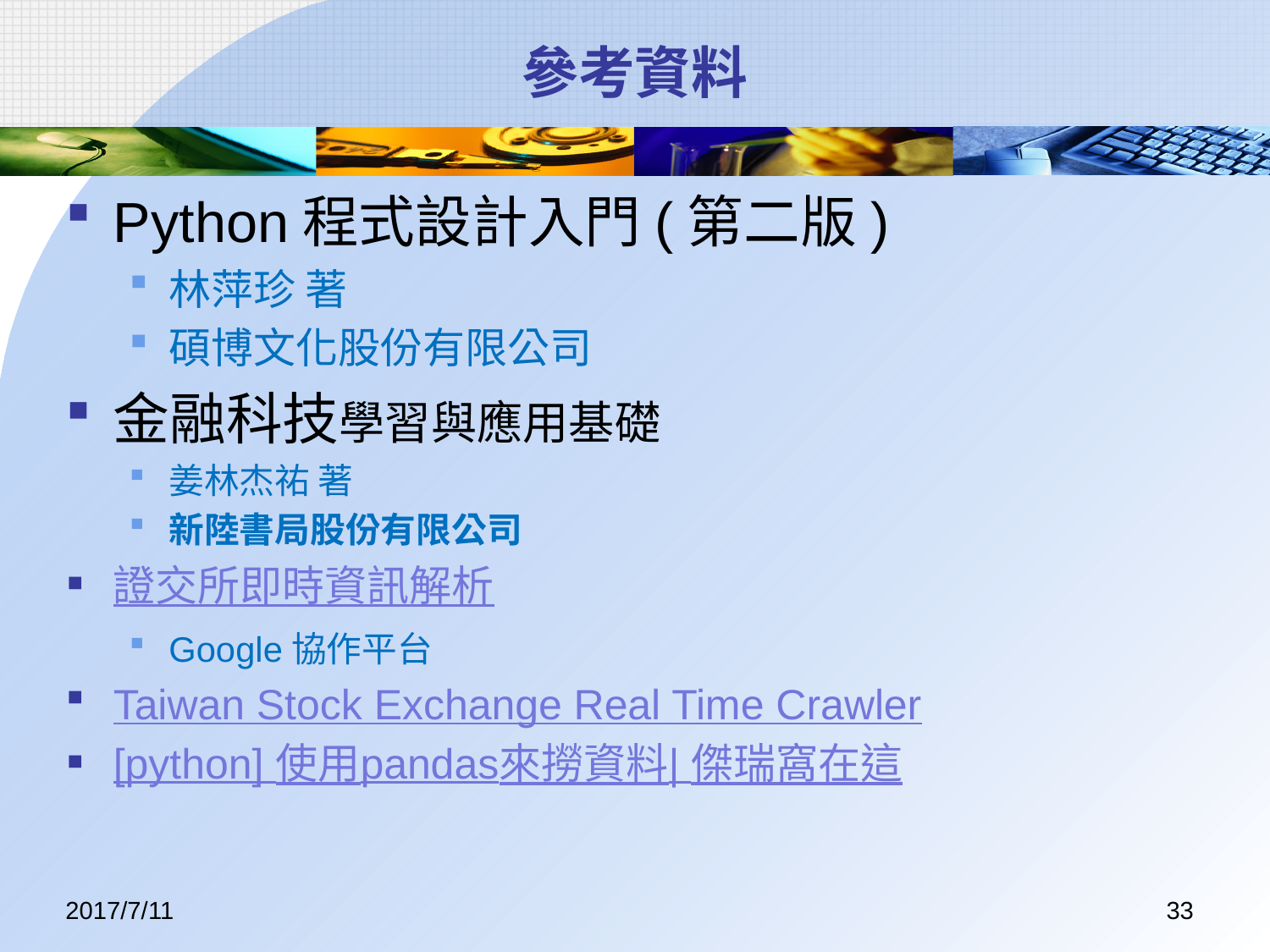

# 參考資料
Python程式設計入門(第二版)
林萍珍 著
碩博文化股份有限公司
金融科技學習與應用基礎
姜林杰祐 著
新陸書局股份有限公司
證交所即時資訊解析
Google協作平台
Taiwan Stock Exchange Real Time Crawler
[python] 使用pandas來撈資料| 傑瑞窩在這

2017/7/11
33